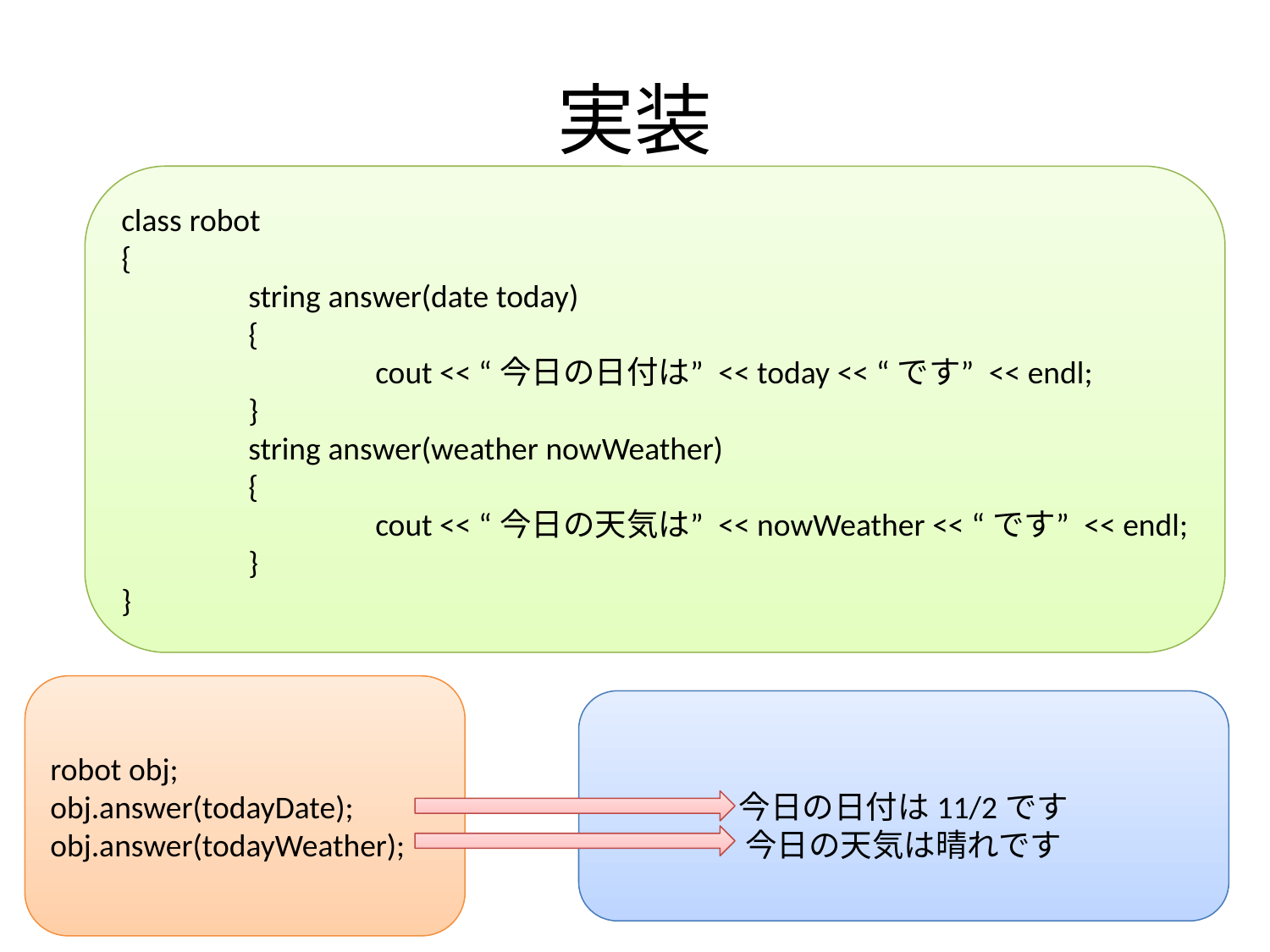

# 実装
class robot
{
	string answer(date today)
	{
		cout << “今日の日付は” << today << “です” << endl;
	}
	string answer(weather nowWeather)
	{
		cout << “今日の天気は” << nowWeather << “です” << endl;
	}
}
robot obj;
obj.answer(todayDate);
obj.answer(todayWeather);

今日の日付は11/2です
今日の天気は晴れです